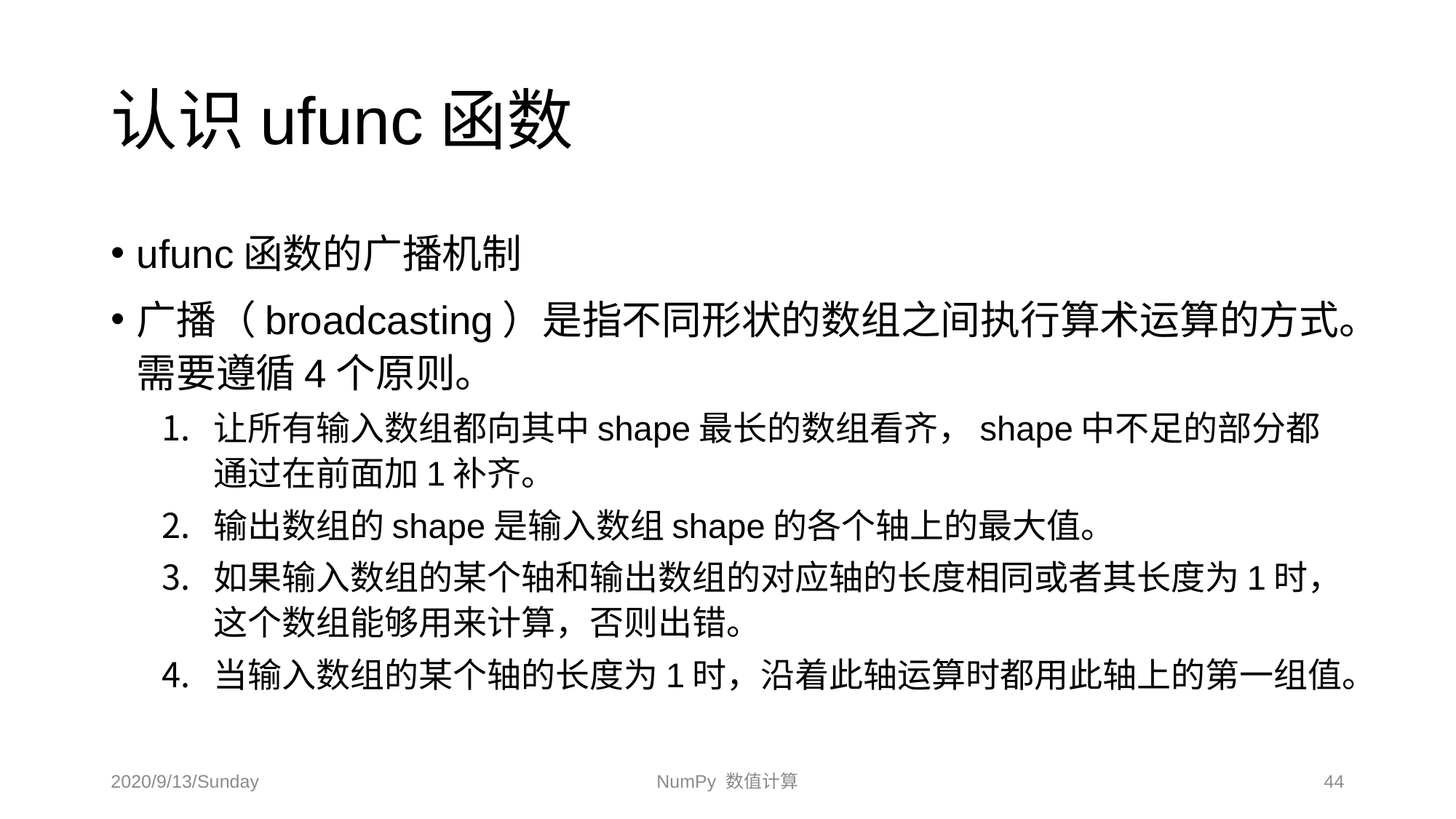

# 认识ufunc函数
ufunc函数的广播机制
广播（broadcasting）是指不同形状的数组之间执行算术运算的方式。需要遵循4个原则。
让所有输入数组都向其中shape最长的数组看齐，shape中不足的部分都通过在前面加1补齐。
输出数组的shape是输入数组shape的各个轴上的最大值。
如果输入数组的某个轴和输出数组的对应轴的长度相同或者其长度为1时，这个数组能够用来计算，否则出错。
当输入数组的某个轴的长度为1时，沿着此轴运算时都用此轴上的第一组值。
2020/9/13/Sunday
NumPy 数值计算
44